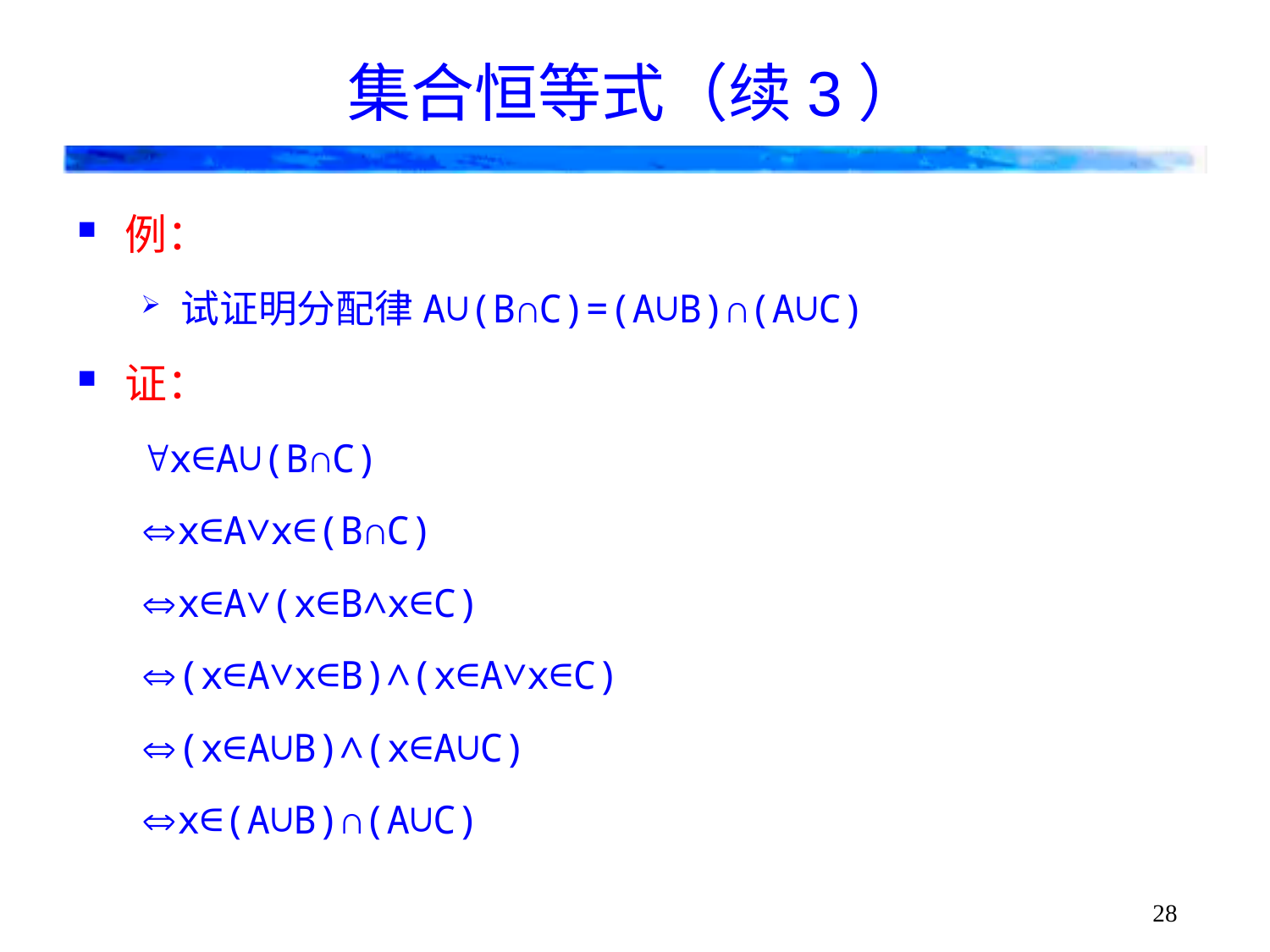

# 集合恒等式（续3）
例：
试证明分配律A∪(B∩C)=(A∪B)∩(A∪C)
证：
∀x∈A∪(B∩C)
⇔x∈A∨x∈(B∩C)
⇔x∈A∨(x∈B∧x∈C)
⇔(x∈A∨x∈B)∧(x∈A∨x∈C)
⇔(x∈A∪B)∧(x∈A∪C)
⇔x∈(A∪B)∩(A∪C)
28